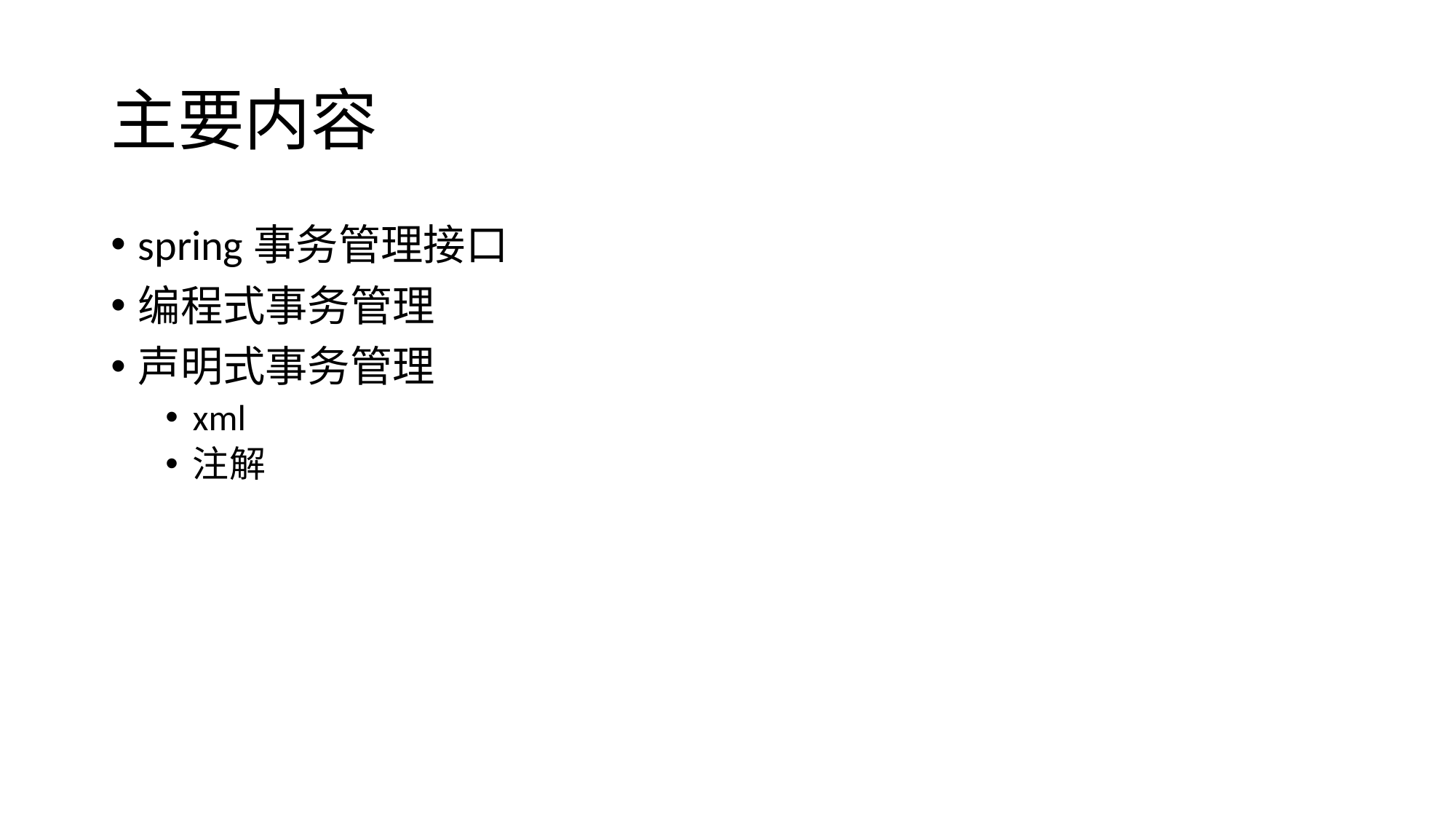

# 主要内容
spring事务管理接口
编程式事务管理
声明式事务管理
xml
注解